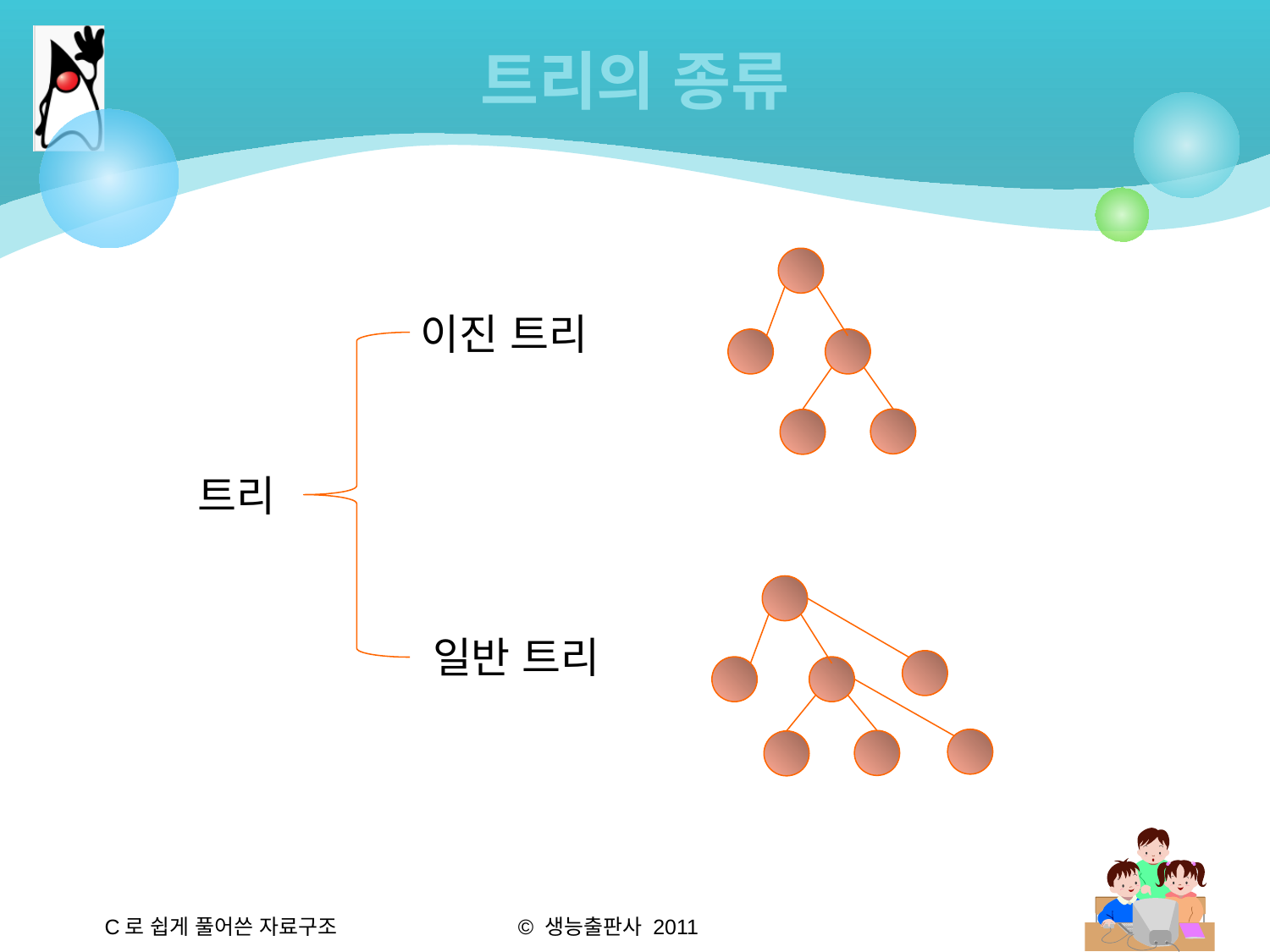

# 트리의 종류

이진 트리

트리

일반 트리